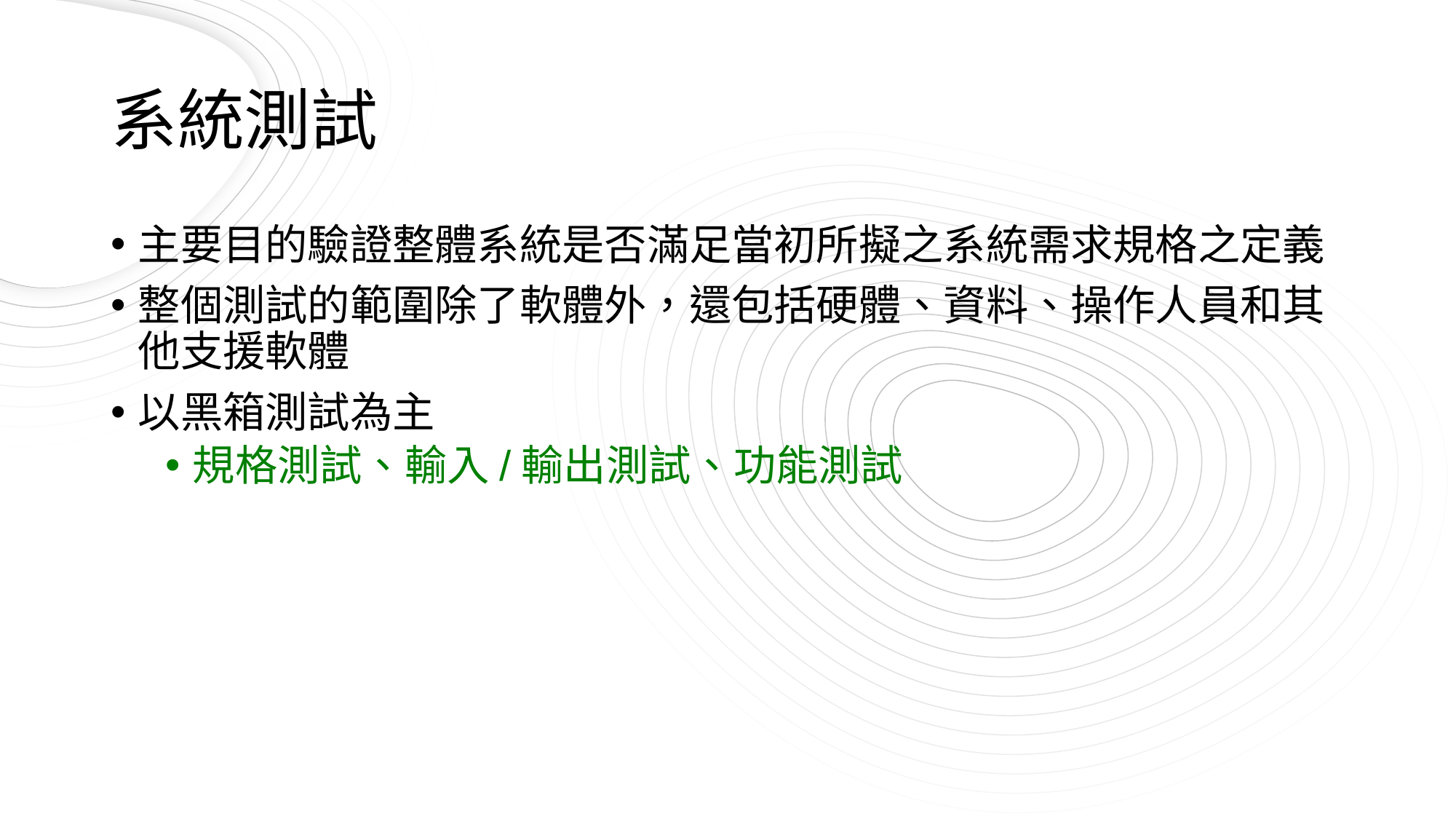

# 系統測試
主要目的驗證整體系統是否滿足當初所擬之系統需求規格之定義
整個測試的範圍除了軟體外，還包括硬體、資料、操作人員和其他支援軟體
以黑箱測試為主
規格測試、輸入/輸出測試、功能測試